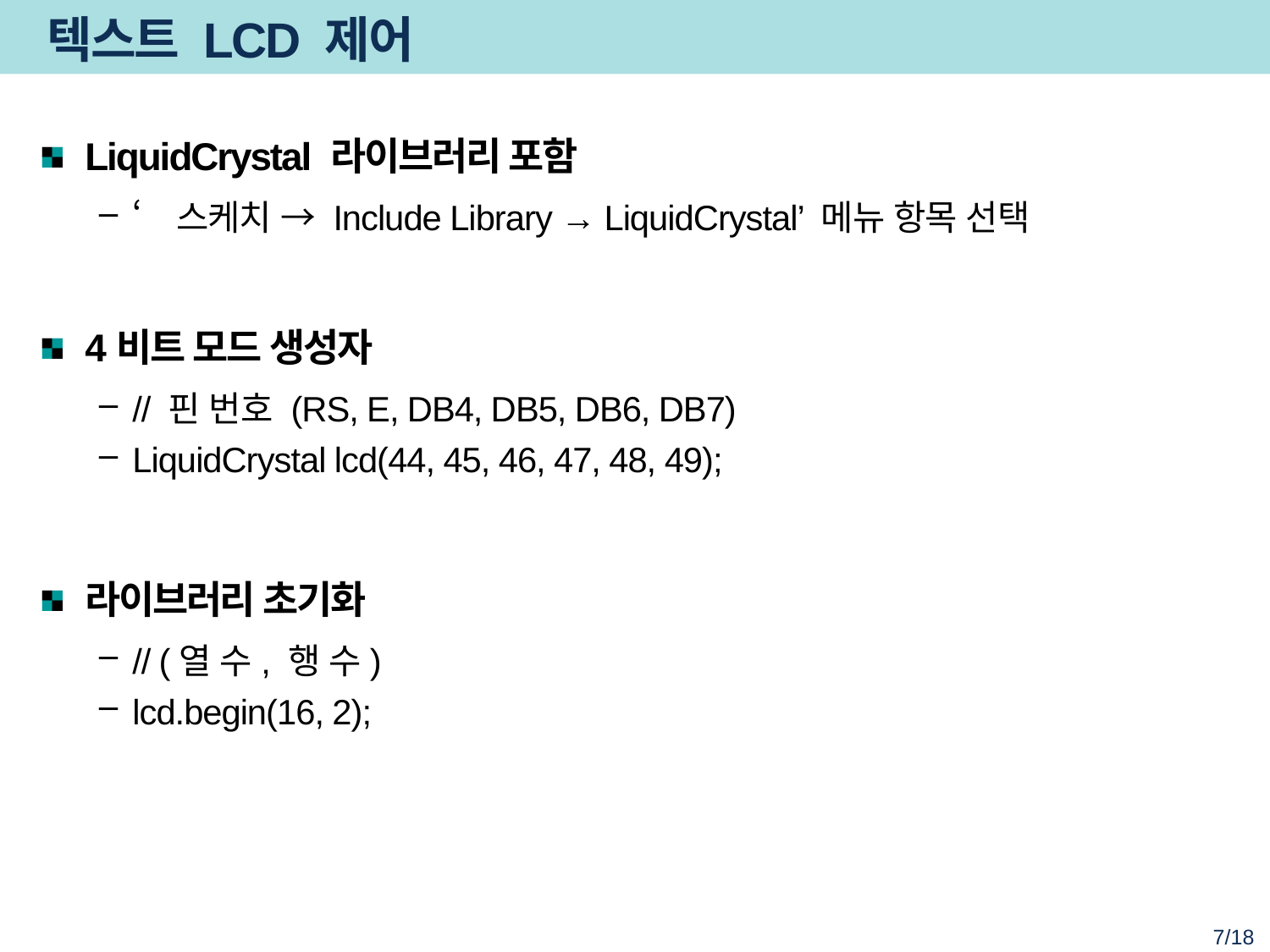

# 텍스트 LCD 제어
LiquidCrystal 라이브러리 포함
‘스케치 → Include Library → LiquidCrystal’ 메뉴 항목 선택
4비트 모드 생성자
// 핀 번호 (RS, E, DB4, DB5, DB6, DB7)
LiquidCrystal lcd(44, 45, 46, 47, 48, 49);
라이브러리 초기화
// (열 수, 행 수)
lcd.begin(16, 2);